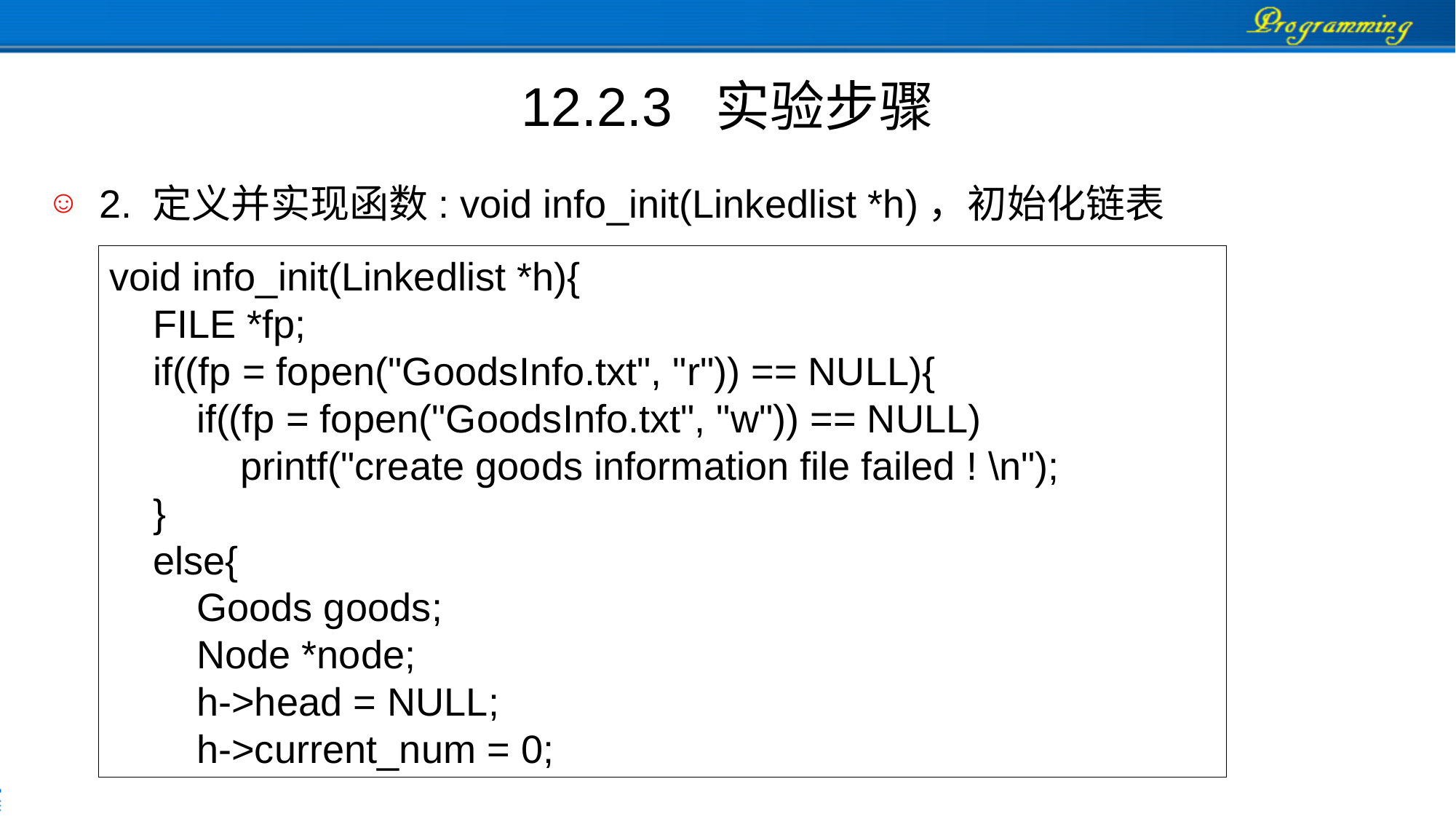

# 12.2.3  实验步骤
 2. 定义并实现函数: void info_init(Linkedlist *h)，初始化链表
void info_init(Linkedlist *h){
    FILE *fp;
    if((fp = fopen("GoodsInfo.txt", "r")) == NULL){
        if((fp = fopen("GoodsInfo.txt", "w")) == NULL)
            printf("create goods information file failed ! \n");
    }
    else{
        Goods goods;
        Node *node;
        h->head = NULL;
        h->current_num = 0;